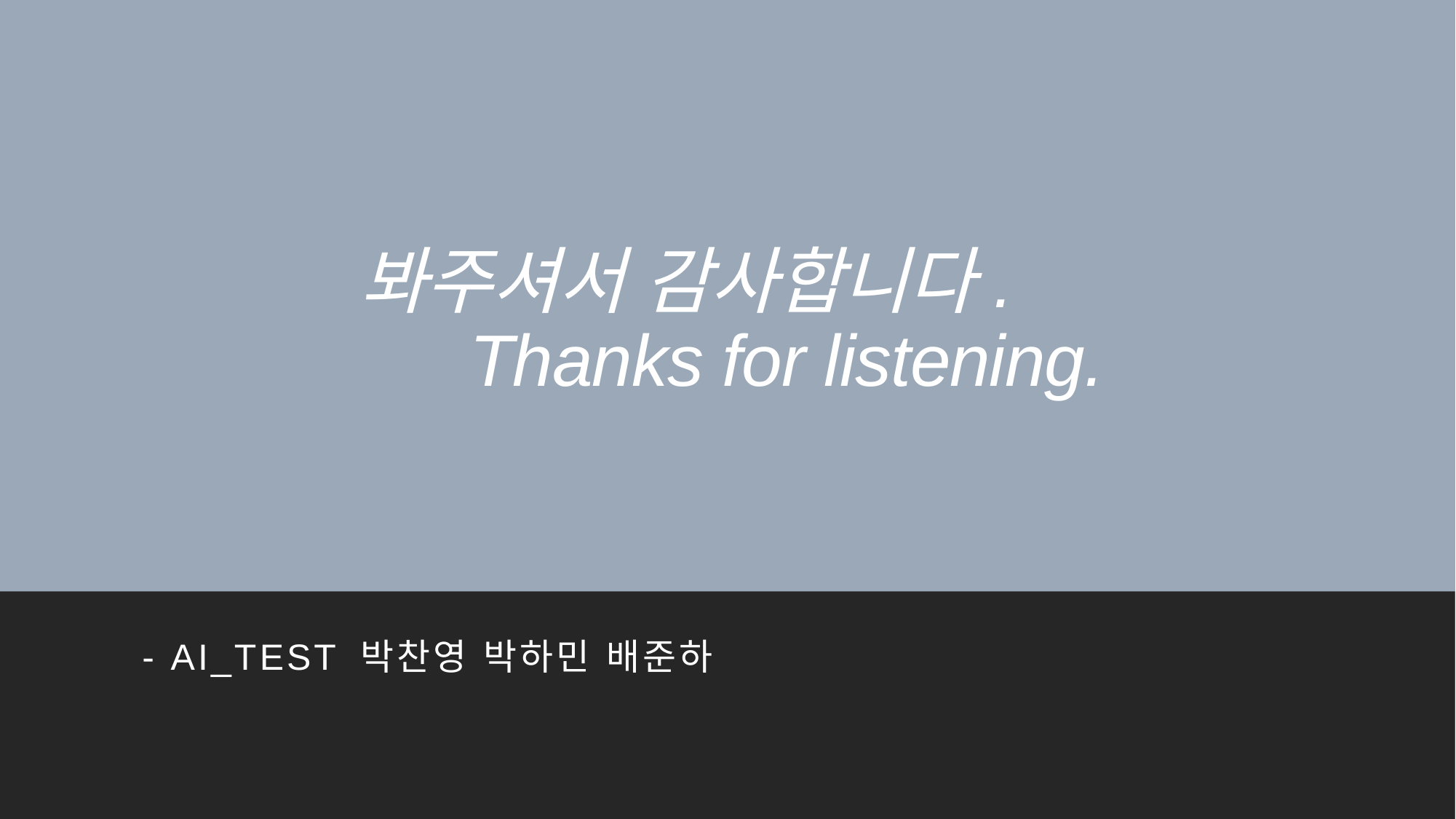

# 봐주셔서 감사합니다. Thanks for listening.

- AI_test 박찬영 박하민 배준하